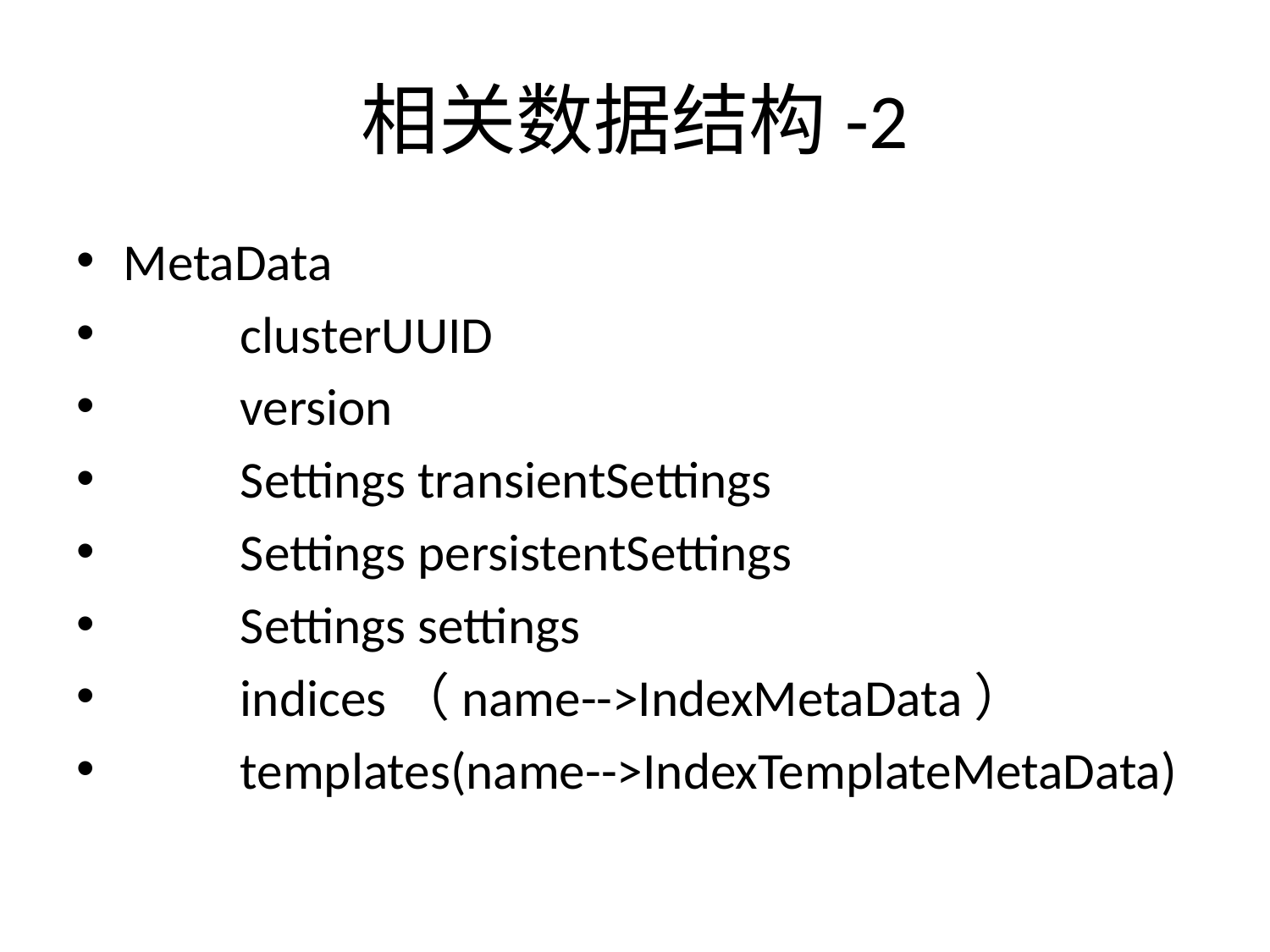

# 相关数据结构-2
MetaData
	clusterUUID
	version
	Settings transientSettings
	Settings persistentSettings
	Settings settings
	indices（name-->IndexMetaData）
	templates(name-->IndexTemplateMetaData)